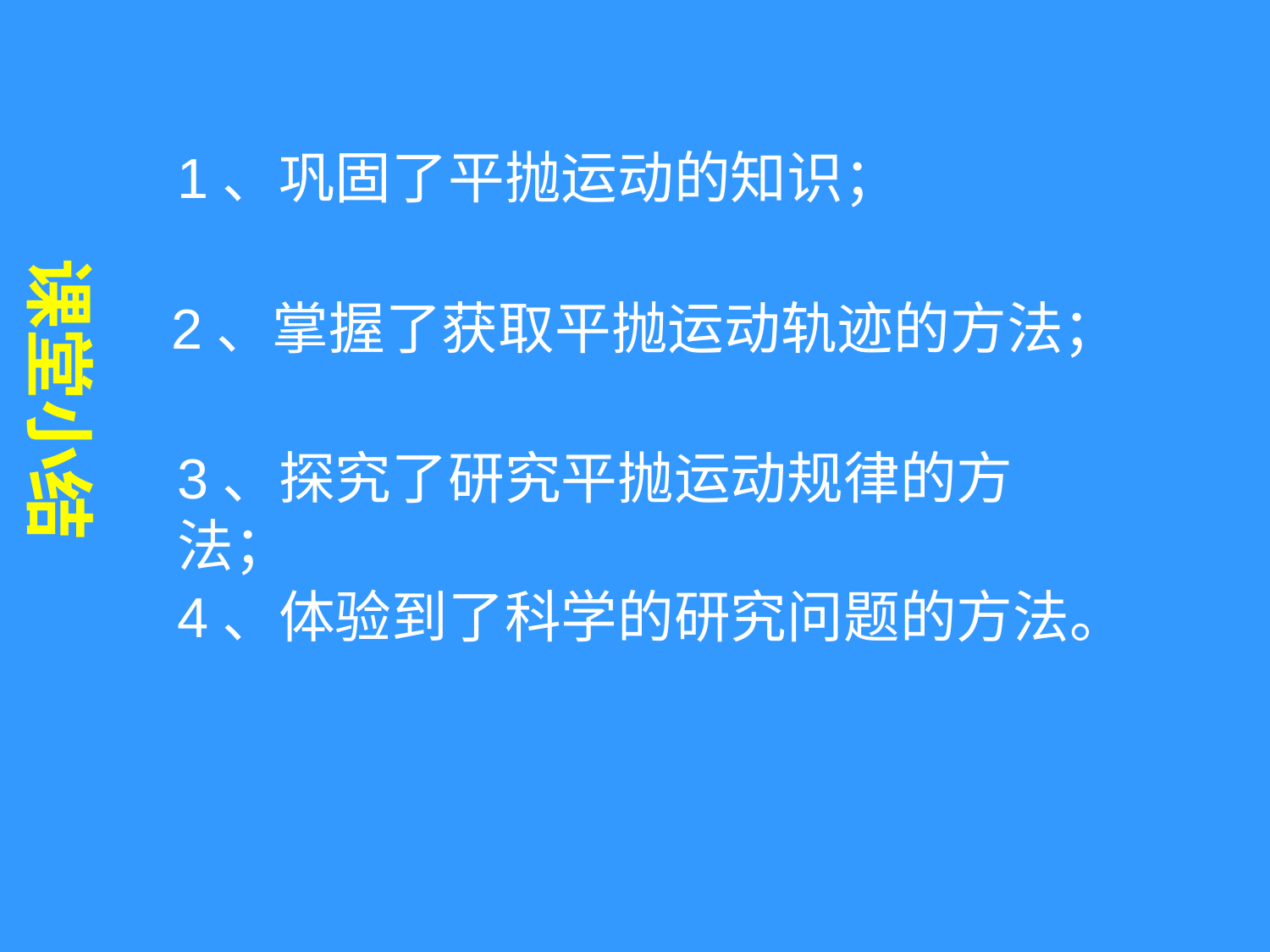

1、巩固了平抛运动的知识；
课堂小结
2、掌握了获取平抛运动轨迹的方法；
3、探究了研究平抛运动规律的方法；
4、体验到了科学的研究问题的方法。